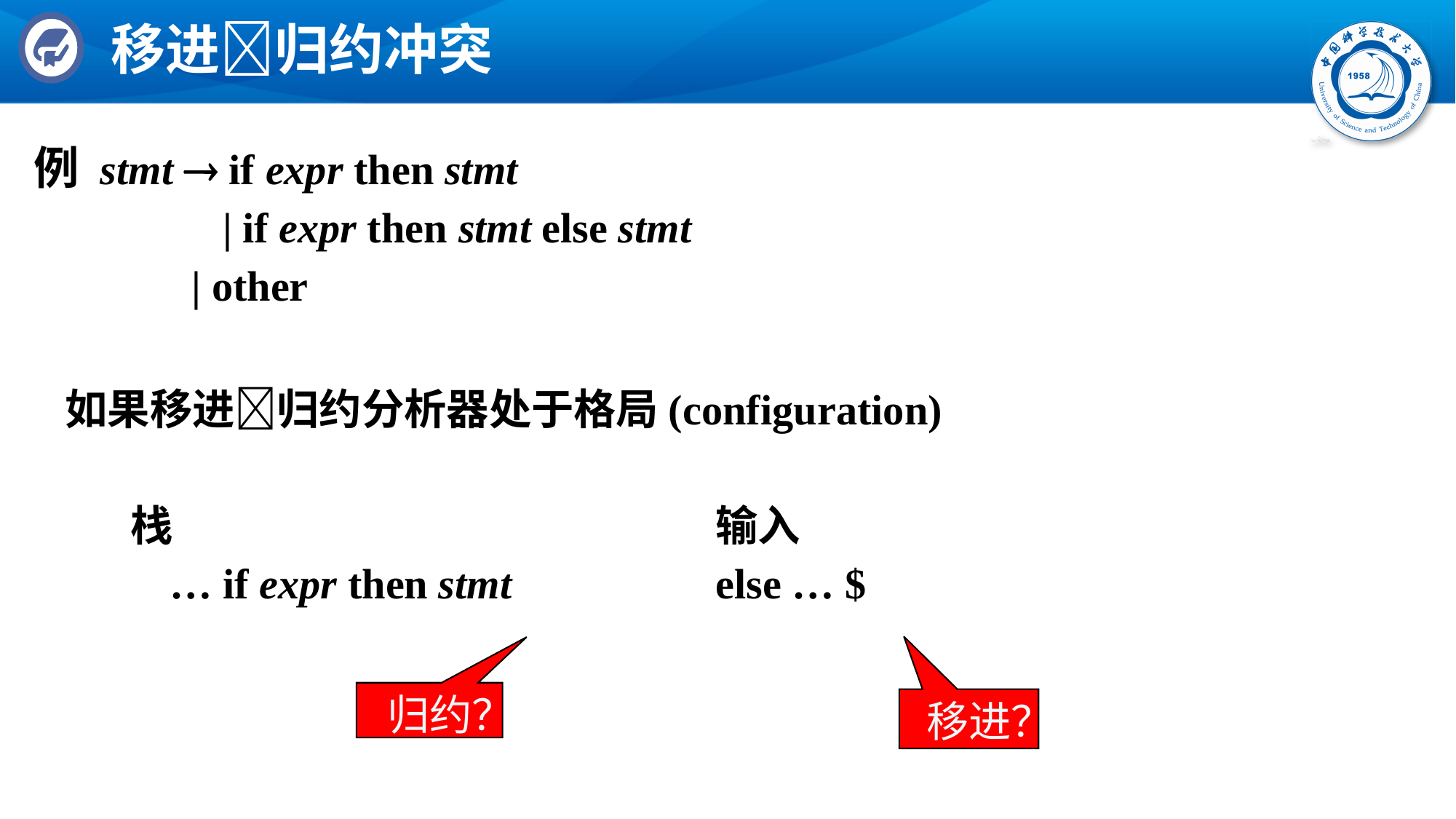

# 移进−归约冲突
例 stmt → if expr then stmt
		     | if expr then stmt else stmt
               | other

  如果移进−归约分析器处于格局(configuration)

         栈					输入
		… if expr then stmt		else … $

归约？
移进？